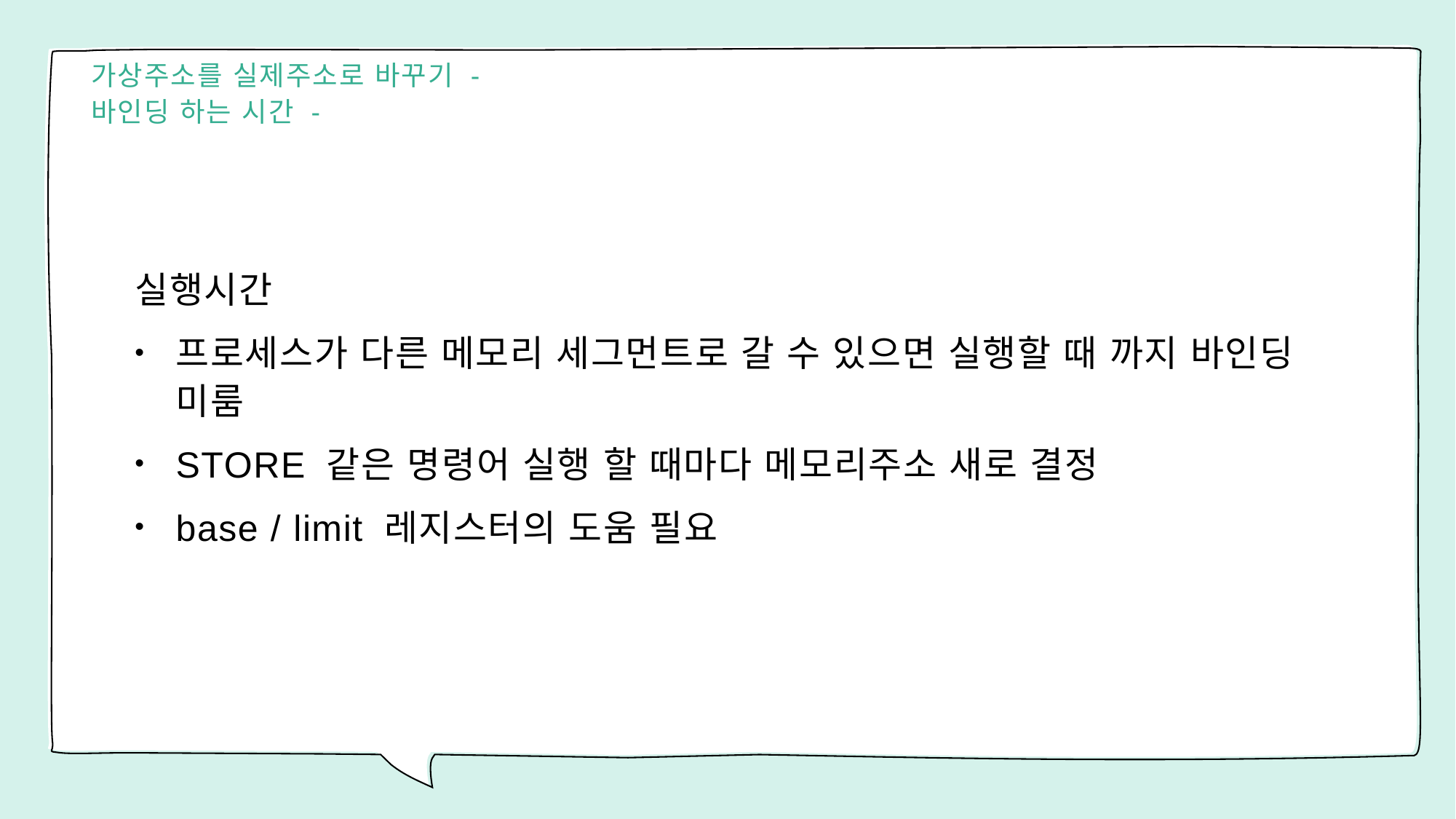

# 가상주소를 실제주소로 바꾸기 - 바인딩 하는 시간 -
실행시간
프로세스가 다른 메모리 세그먼트로 갈 수 있으면 실행할 때 까지 바인딩 미룸
STORE 같은 명령어 실행 할 때마다 메모리주소 새로 결정
base / limit 레지스터의 도움 필요